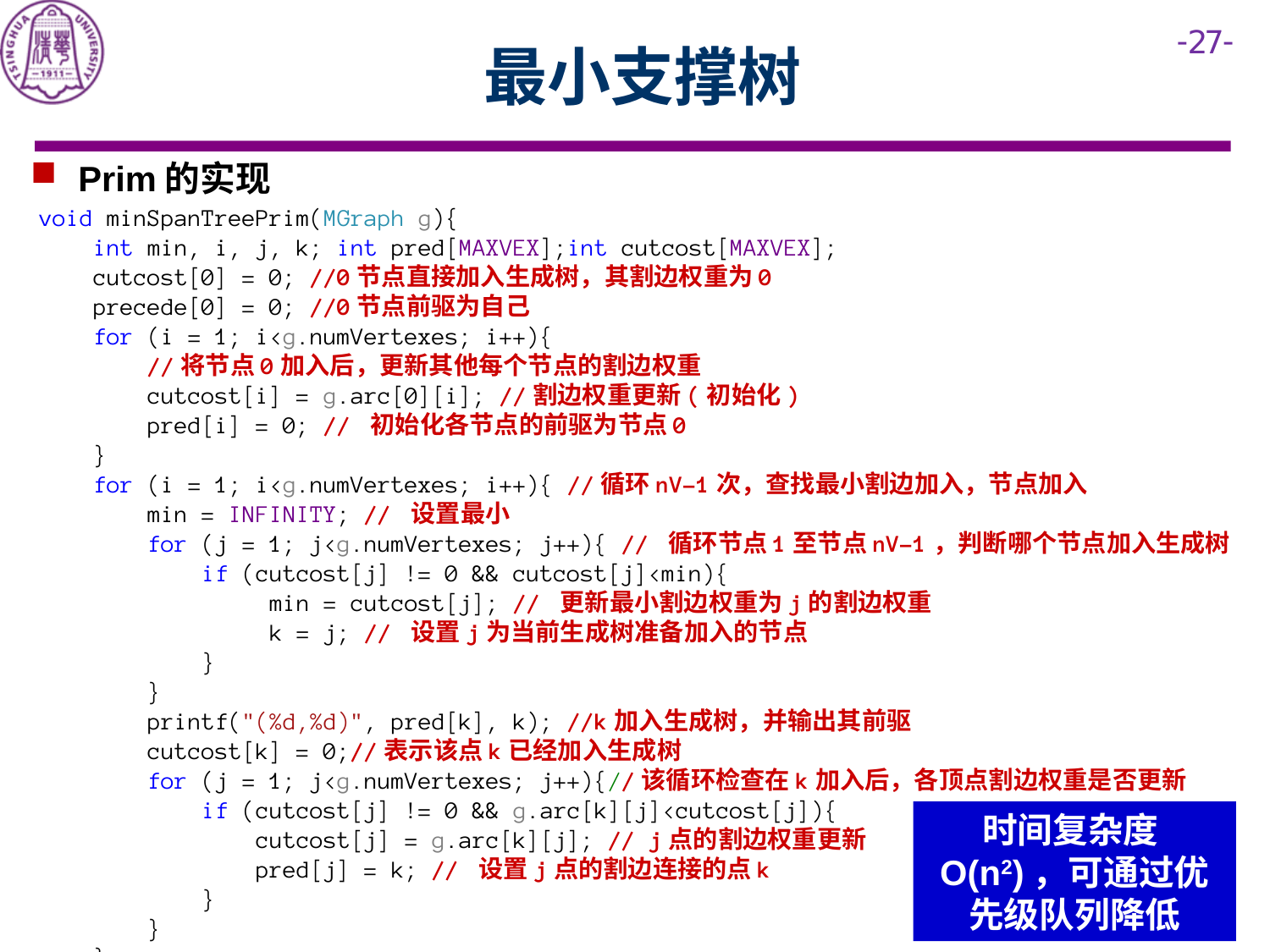

# 最小支撑树
Prim的实现
void minSpanTreePrim(MGraph g){
    int min, i, j, k; int pred[MAXVEX];int cutcost[MAXVEX];
    cutcost[0] = 0; //0节点直接加入生成树，其割边权重为0
    precede[0] = 0; //0节点前驱为自己
    for (i = 1; i<g.numVertexes; i++){
        //将节点0加入后，更新其他每个节点的割边权重
        cutcost[i] = g.arc[0][i]; //割边权重更新(初始化)
        pred[i] = 0; // 初始化各节点的前驱为节点0
    }
    for (i = 1; i<g.numVertexes; i++){ //循环nV-1次，查找最小割边加入，节点加入
        min = INFINITY; // 设置最小
        for (j = 1; j<g.numVertexes; j++){ // 循环节点1至节点nV-1，判断哪个节点加入生成树
            if (cutcost[j] != 0 && cutcost[j]<min){
                 min = cutcost[j]; // 更新最小割边权重为j的割边权重
                 k = j; // 设置j为当前生成树准备加入的节点
            }
        }
        printf("(%d,%d)", pred[k], k); //k加入生成树，并输出其前驱
        cutcost[k] = 0;//表示该点k已经加入生成树
        for (j = 1; j<g.numVertexes; j++){//该循环检查在k加入后，各顶点割边权重是否更新
            if (cutcost[j] != 0 && g.arc[k][j]<cutcost[j]){
                cutcost[j] = g.arc[k][j]; // j点的割边权重更新
                pred[j] = k; // 设置j点的割边连接的点k
            }
        }
    }
}
时间复杂度O(n2)，可通过优先级队列降低